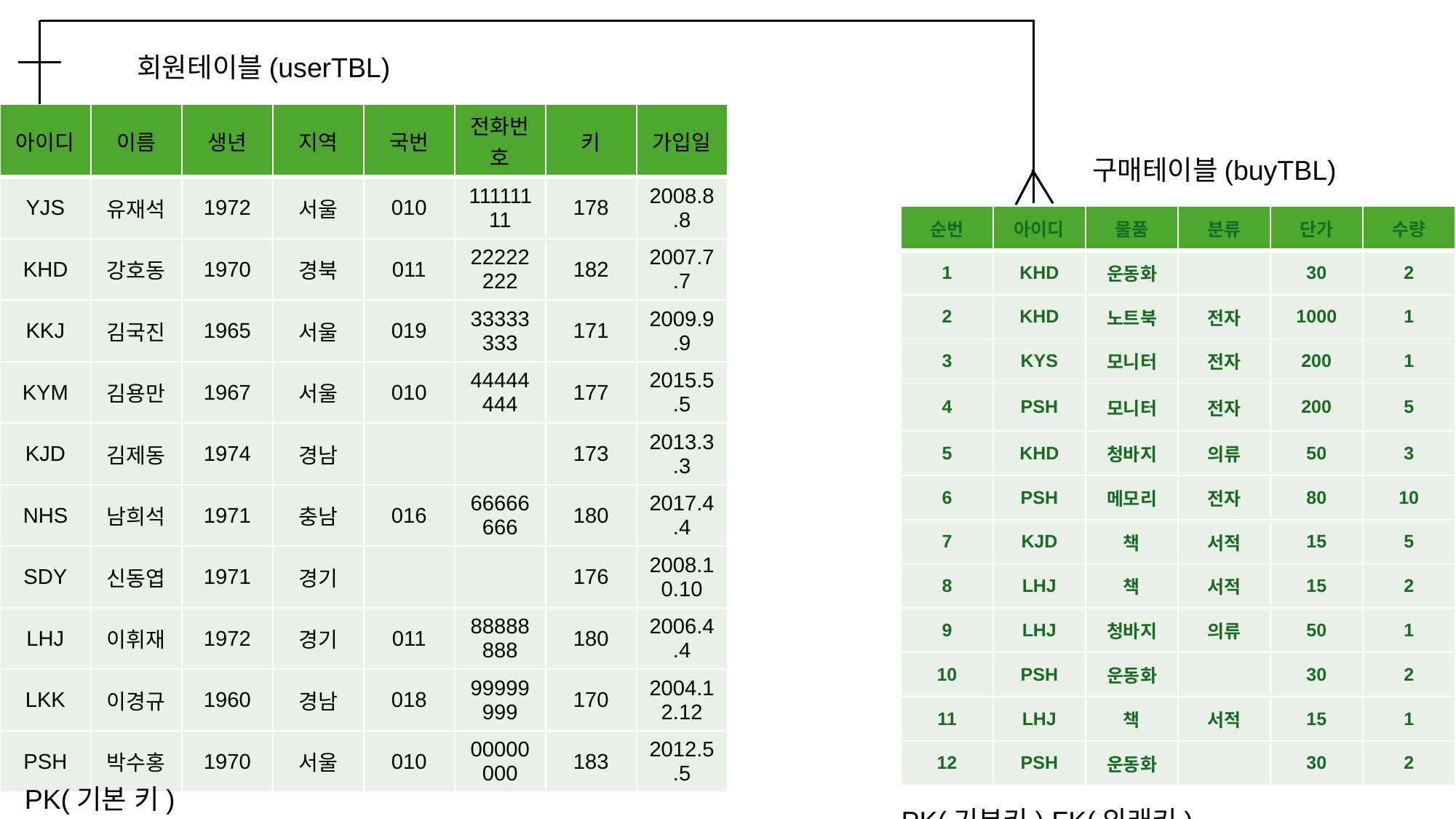

회원테이블(userTBL)
| 아이디 | 이름 | 생년 | 지역 | 국번 | 전화번호 | 키 | 가입일 |
| --- | --- | --- | --- | --- | --- | --- | --- |
| YJS | 유재석 | 1972 | 서울 | 010 | 11111111 | 178 | 2008.8.8 |
| KHD | 강호동 | 1970 | 경북 | 011 | 22222222 | 182 | 2007.7.7 |
| KKJ | 김국진 | 1965 | 서울 | 019 | 33333333 | 171 | 2009.9.9 |
| KYM | 김용만 | 1967 | 서울 | 010 | 44444444 | 177 | 2015.5.5 |
| KJD | 김제동 | 1974 | 경남 |  |  | 173 | 2013.3.3 |
| NHS | 남희석 | 1971 | 충남 | 016 | 66666666 | 180 | 2017.4.4 |
| SDY | 신동엽 | 1971 | 경기 |  |  | 176 | 2008.10.10 |
| LHJ | 이휘재 | 1972 | 경기 | 011 | 88888888 | 180 | 2006.4.4 |
| LKK | 이경규 | 1960 | 경남 | 018 | 99999999 | 170 | 2004.12.12 |
| PSH | 박수홍 | 1970 | 서울 | 010 | 00000000 | 183 | 2012.5.5 |
구매테이블(buyTBL)
| 순번 | 아이디 | 물품 | 분류 | 단가 | 수량 |
| --- | --- | --- | --- | --- | --- |
| 1 | KHD | 운동화 |  | 30 | 2 |
| 2 | KHD | 노트북 | 전자 | 1000 | 1 |
| 3 | KYS | 모니터 | 전자 | 200 | 1 |
| 4 | PSH | 모니터 | 전자 | 200 | 5 |
| 5 | KHD | 청바지 | 의류 | 50 | 3 |
| 6 | PSH | 메모리 | 전자 | 80 | 10 |
| 7 | KJD | 책 | 서적 | 15 | 5 |
| 8 | LHJ | 책 | 서적 | 15 | 2 |
| 9 | LHJ | 청바지 | 의류 | 50 | 1 |
| 10 | PSH | 운동화 |  | 30 | 2 |
| 11 | LHJ | 책 | 서적 | 15 | 1 |
| 12 | PSH | 운동화 |  | 30 | 2 |
PK(기본 키)
PK(기본키) FK(외래키)